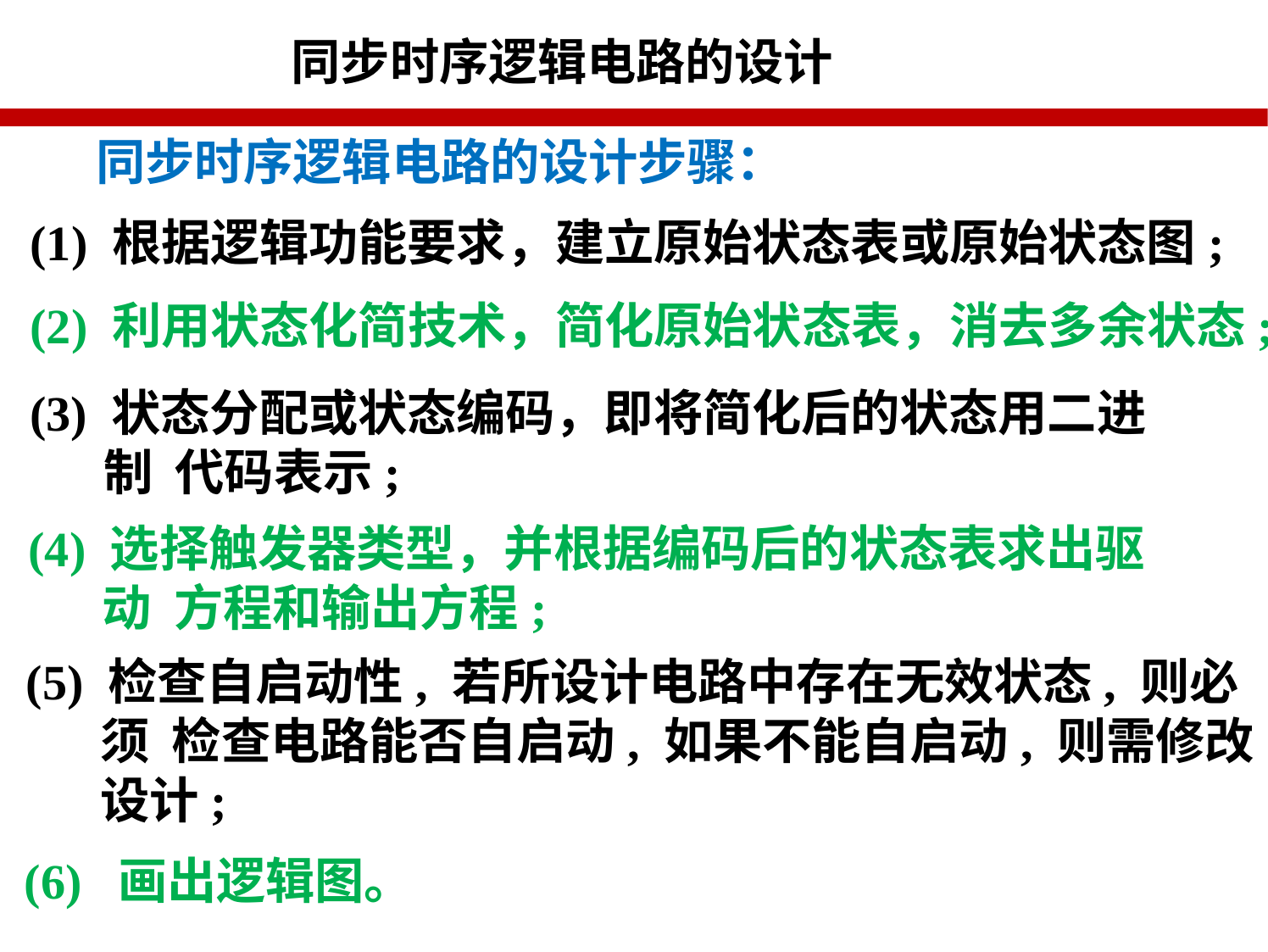

同步时序逻辑电路的设计
同步时序逻辑电路的设计步骤：
(1) 根据逻辑功能要求，建立原始状态表或原始状态图;
(2) 利用状态化简技术，简化原始状态表，消去多余状态;
(3) 状态分配或状态编码，即将简化后的状态用二进制  代码表示;
(4) 选择触发器类型，并根据编码后的状态表求出驱动  方程和输出方程;
(5) 检查自启动性, 若所设计电路中存在无效状态, 则必须  检查电路能否自启动, 如果不能自启动, 则需修改设计;
(6)	画出逻辑图。